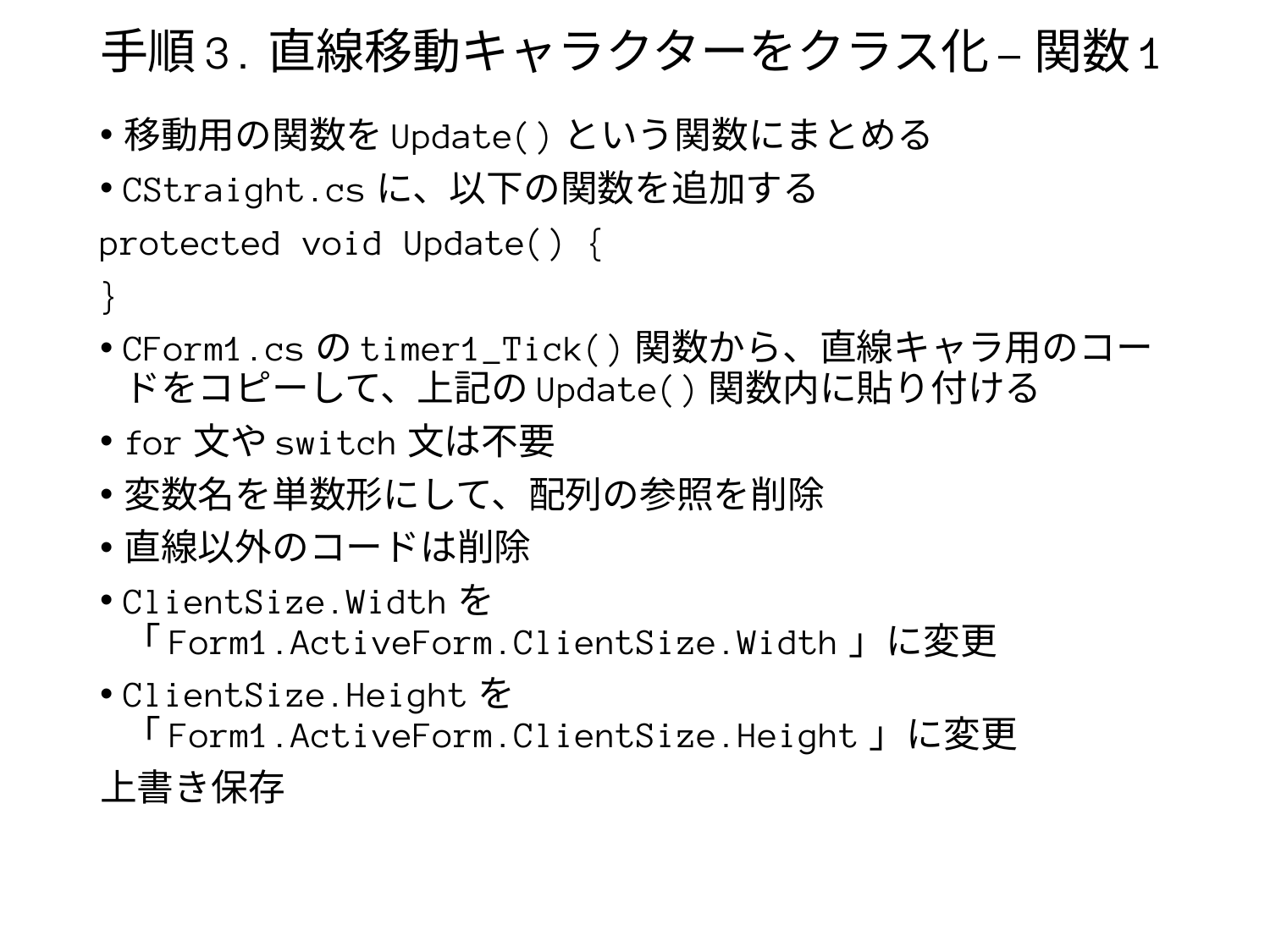

# 手順3.直線移動キャラクターをクラス化-関数1
移動用の関数をUpdate()という関数にまとめる
CStraight.csに、以下の関数を追加する
protected void Update() {
}
CForm1.csのtimer1_Tick()関数から、直線キャラ用のコードをコピーして、上記のUpdate()関数内に貼り付ける
for文やswitch文は不要
変数名を単数形にして、配列の参照を削除
直線以外のコードは削除
ClientSize.Widthを「Form1.ActiveForm.ClientSize.Width」に変更
ClientSize.Heightを「Form1.ActiveForm.ClientSize.Height」に変更
上書き保存